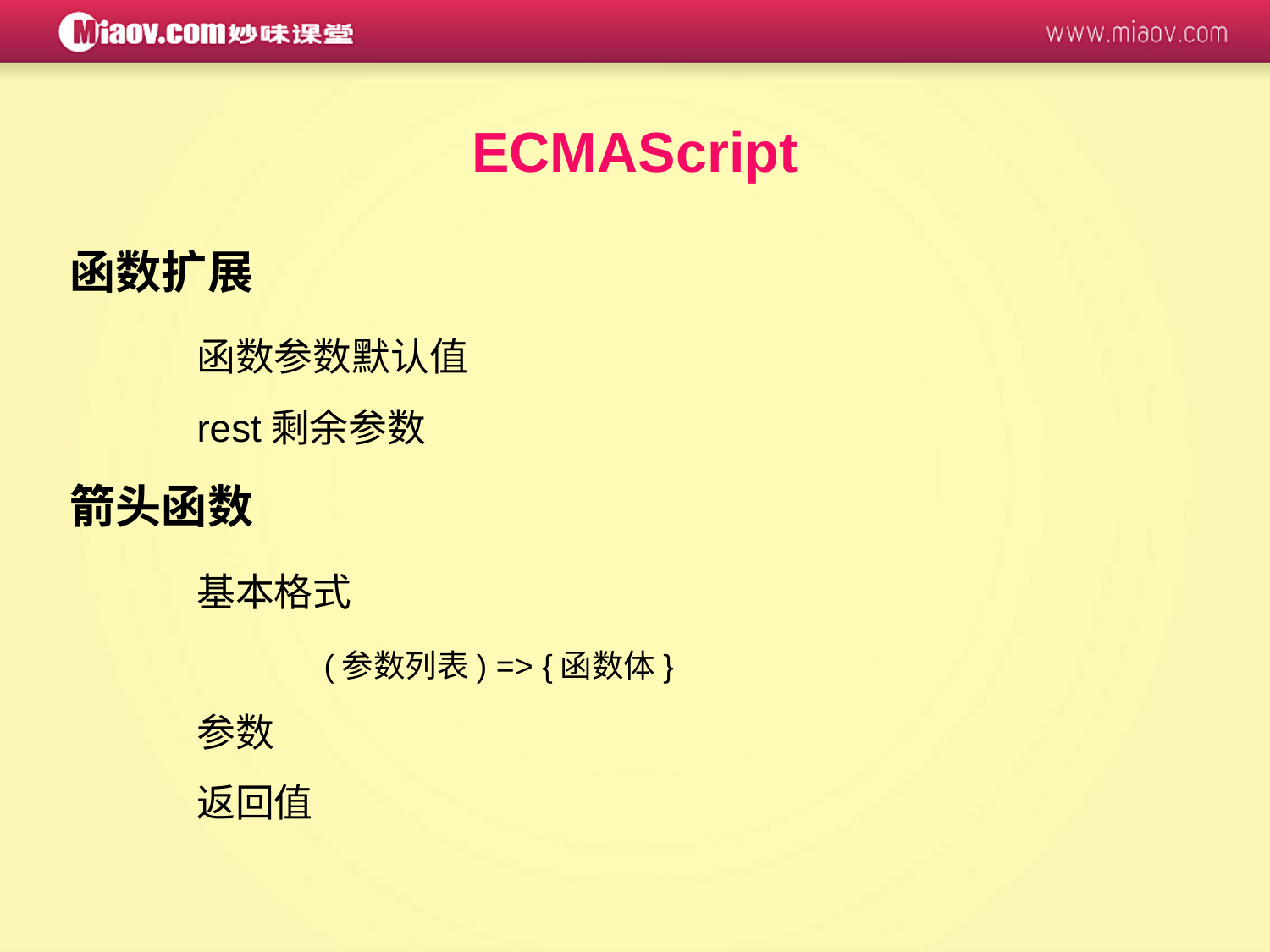

ECMAScript
函数扩展
	函数参数默认值
	rest剩余参数
箭头函数
	基本格式
		(参数列表) => {函数体}
	参数
	返回值